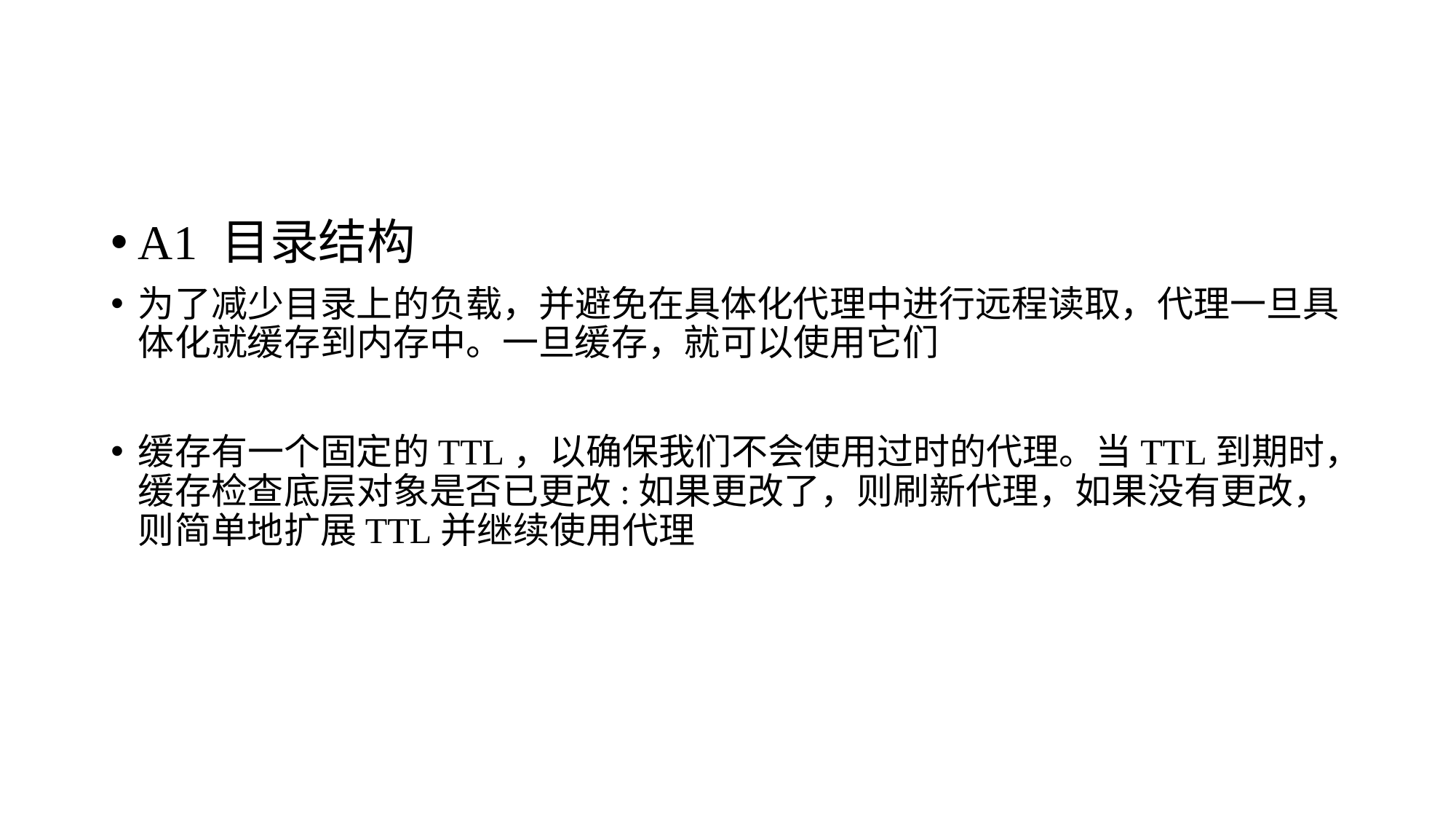

A1 目录结构
为了减少目录上的负载，并避免在具体化代理中进行远程读取，代理一旦具体化就缓存到内存中。一旦缓存，就可以使用它们

缓存有一个固定的TTL，以确保我们不会使用过时的代理。当TTL到期时，缓存检查底层对象是否已更改:如果更改了，则刷新代理，如果没有更改，则简单地扩展TTL并继续使用代理